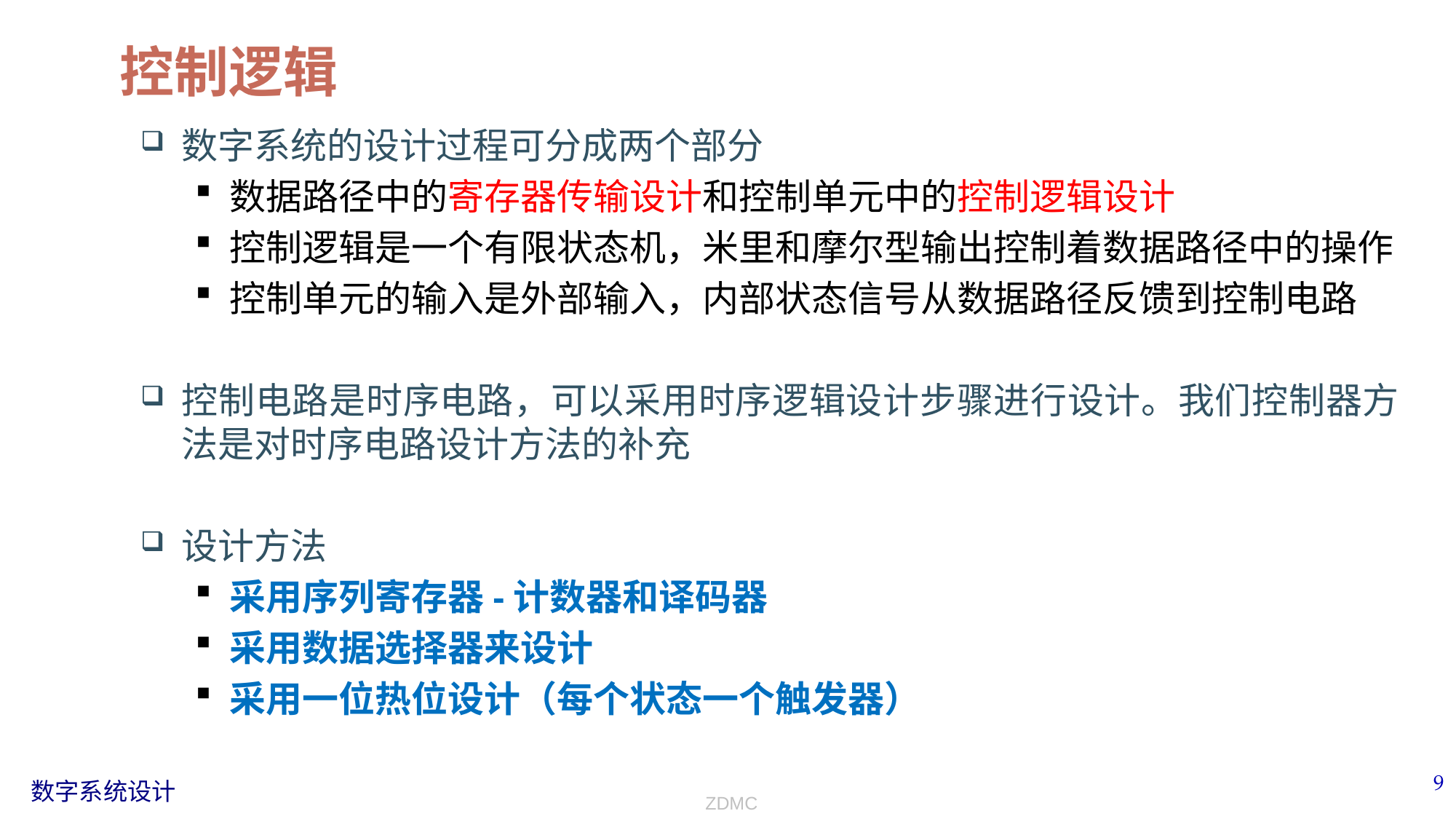

# 控制逻辑
数字系统的设计过程可分成两个部分
数据路径中的寄存器传输设计和控制单元中的控制逻辑设计
控制逻辑是一个有限状态机，米里和摩尔型输出控制着数据路径中的操作
控制单元的输入是外部输入，内部状态信号从数据路径反馈到控制电路

控制电路是时序电路，可以采用时序逻辑设计步骤进行设计。我们控制器方法是对时序电路设计方法的补充

设计方法
采用序列寄存器-计数器和译码器
采用数据选择器来设计
采用一位热位设计（每个状态一个触发器）
ZDMC
9